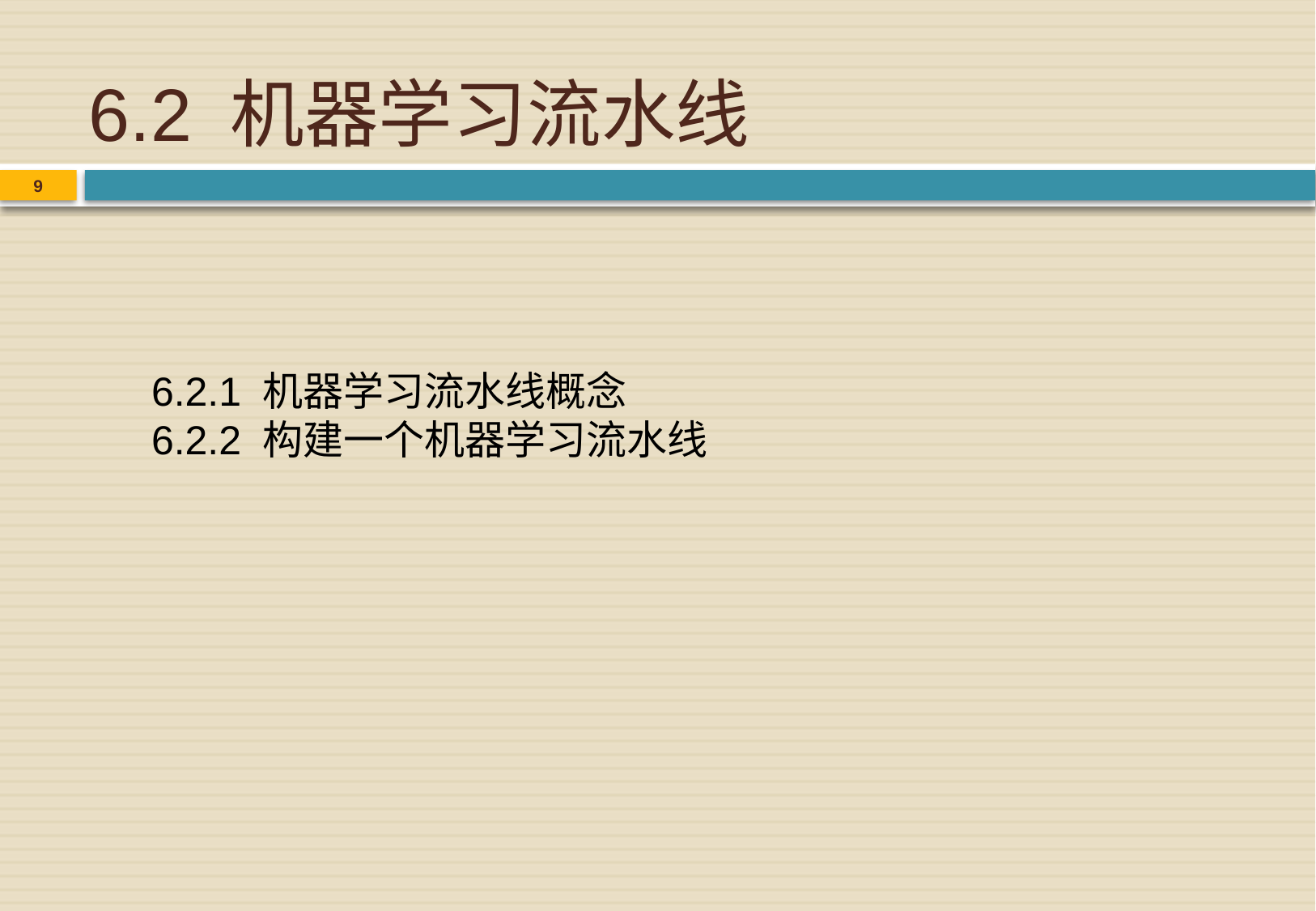

# 6.2 机器学习流水线
9
6.2.1 机器学习流水线概念
6.2.2 构建一个机器学习流水线